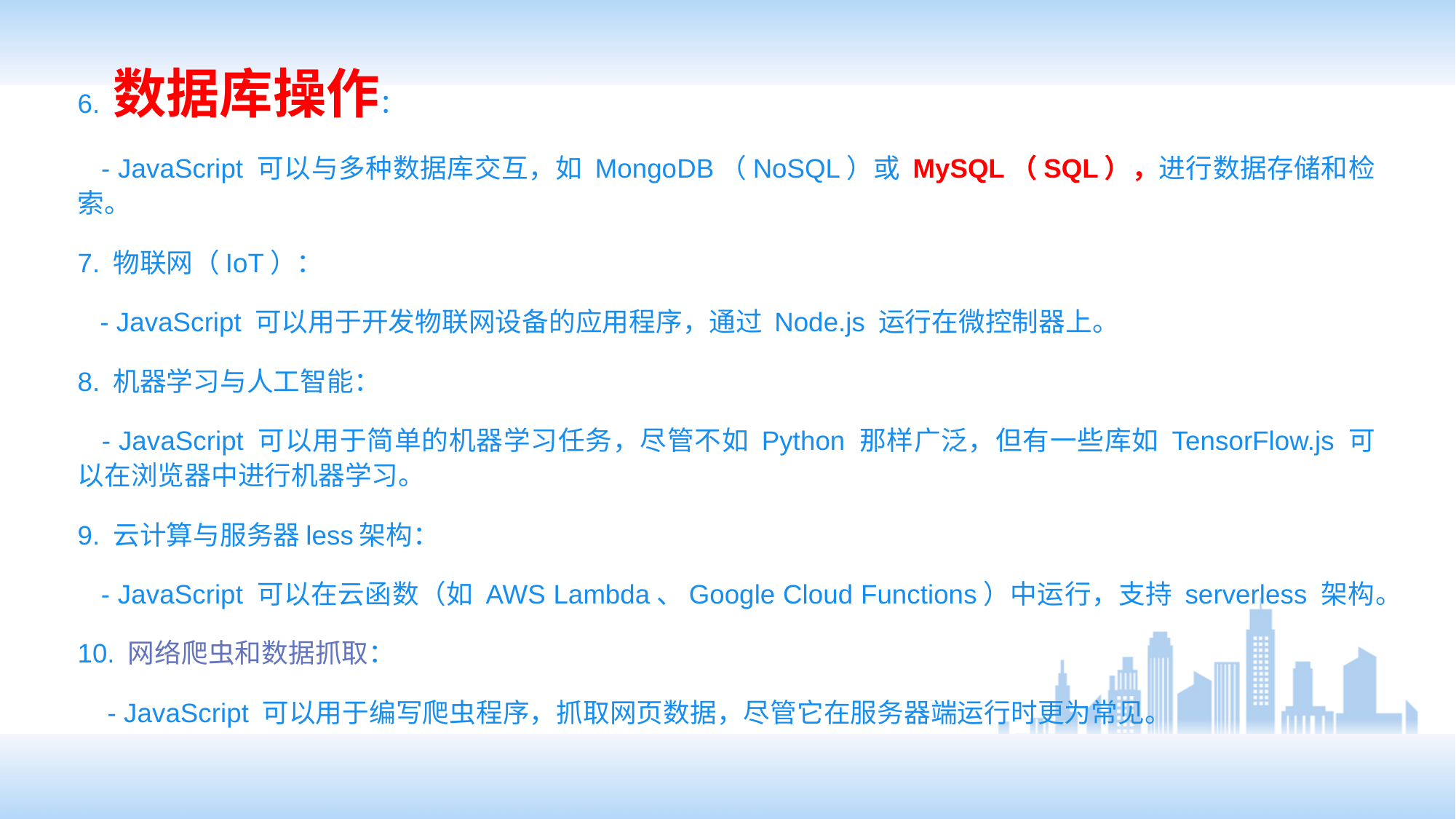

6. 数据库操作：
   - JavaScript 可以与多种数据库交互，如 MongoDB（NoSQL）或 MySQL（SQL），进行数据存储和检索。
7. 物联网（IoT）：
   - JavaScript 可以用于开发物联网设备的应用程序，通过 Node.js 运行在微控制器上。
8. 机器学习与人工智能：
   - JavaScript 可以用于简单的机器学习任务，尽管不如 Python 那样广泛，但有一些库如 TensorFlow.js 可以在浏览器中进行机器学习。
9. 云计算与服务器less架构：
   - JavaScript 可以在云函数（如 AWS Lambda、Google Cloud Functions）中运行，支持 serverless 架构。
10. 网络爬虫和数据抓取：
    - JavaScript 可以用于编写爬虫程序，抓取网页数据，尽管它在服务器端运行时更为常见。